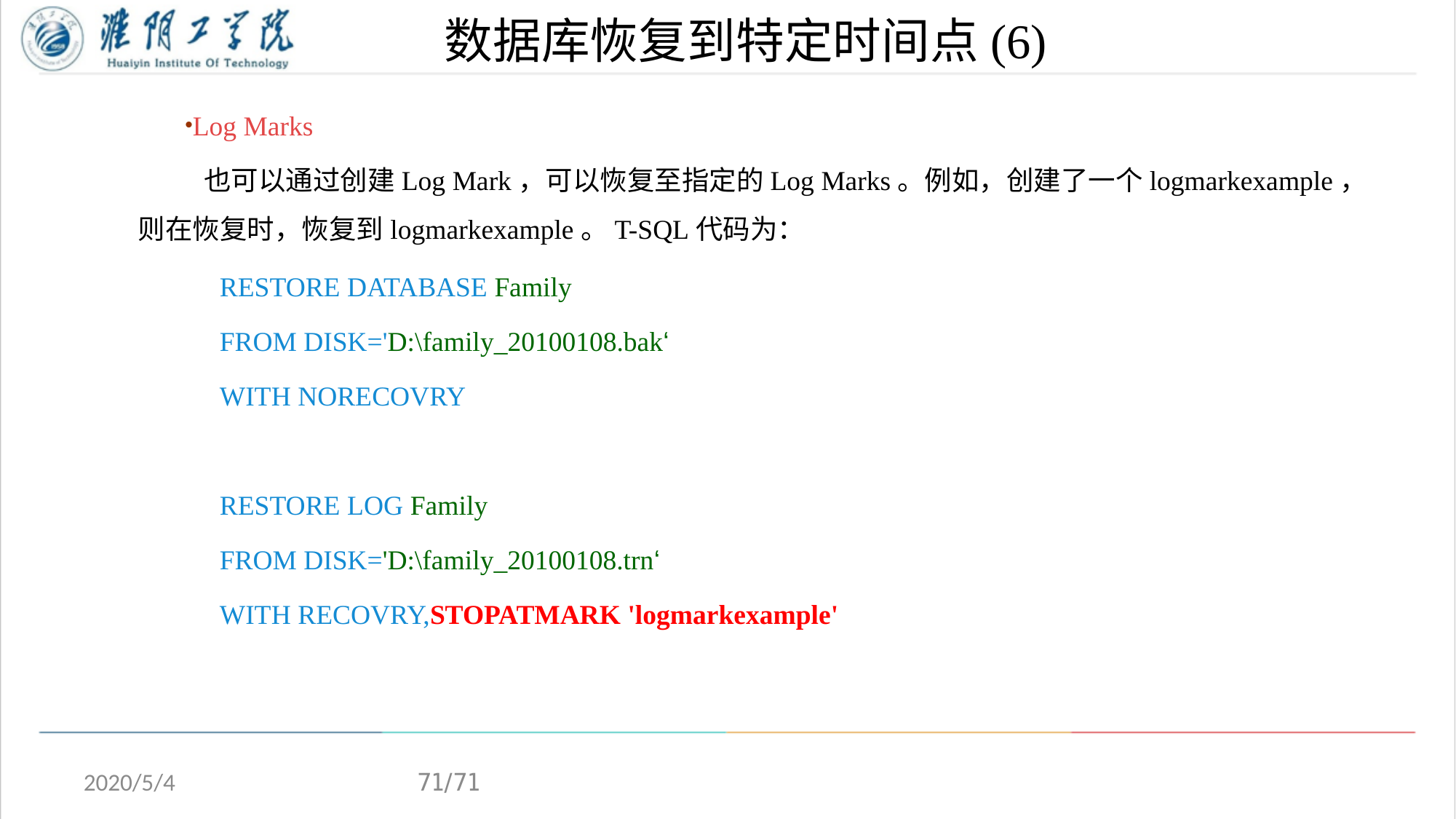

# 数据库恢复到特定时间点(6)
Log Marks
  也可以通过创建Log Mark，可以恢复至指定的Log Marks。例如，创建了一个logmarkexample，则在恢复时，恢复到logmarkexample。T-SQL代码为：
     RESTORE DATABASE Family
     FROM DISK='D:\family_20100108.bak‘
     WITH NORECOVRY

     RESTORE LOG Family
     FROM DISK='D:\family_20100108.trn‘
     WITH RECOVRY,STOPATMARK 'logmarkexample'
71/71
2020/5/4